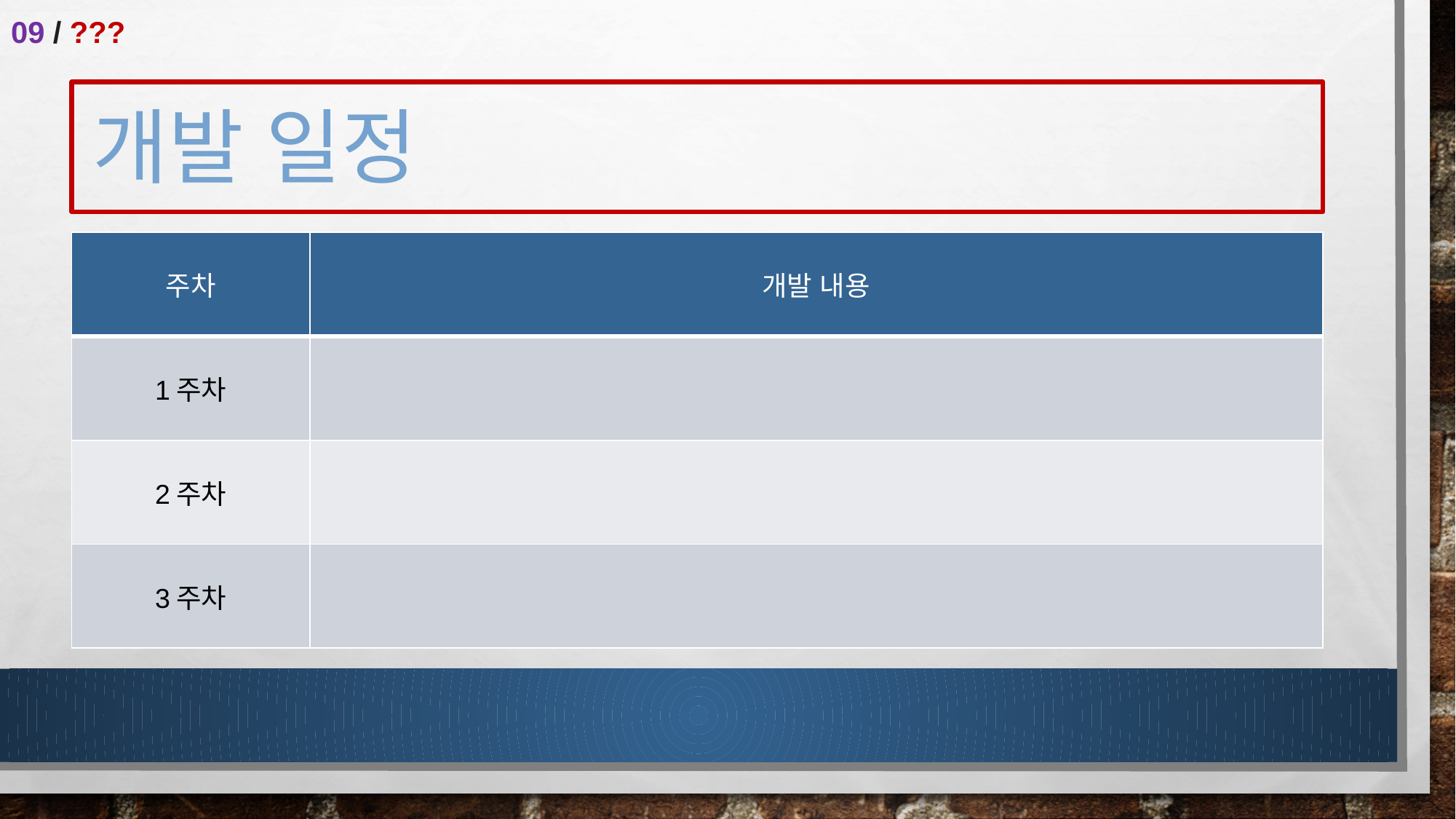

09 / ???

# 개발 일정
| 주차 | 개발 내용 |
| --- | --- |
| 1주차 |  |
| 2주차 |  |
| 3주차 |  |